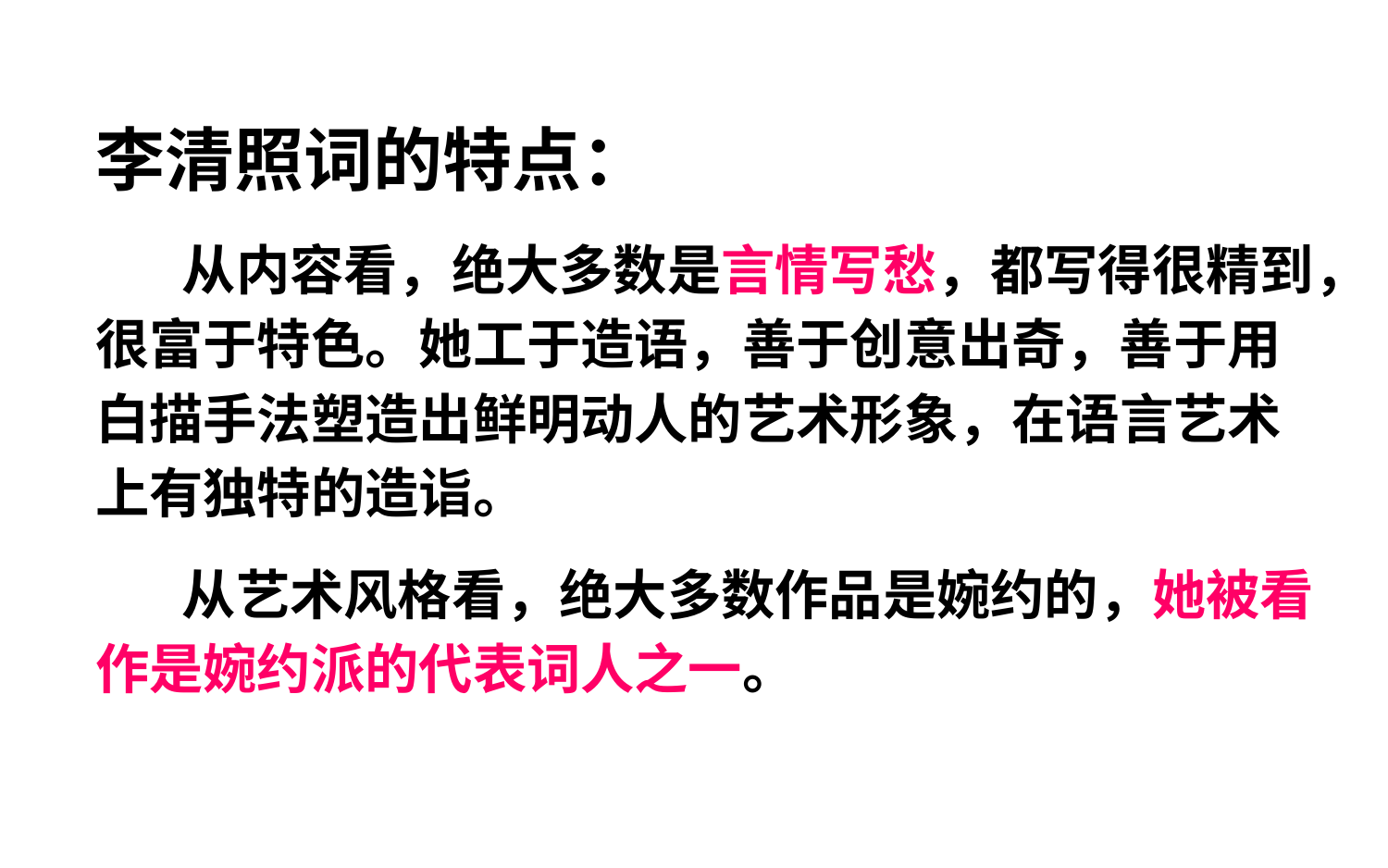

李清照词的特点：
      从内容看，绝大多数是言情写愁，都写得很精到，很富于特色。她工于造语，善于创意出奇，善于用白描手法塑造出鲜明动人的艺术形象，在语言艺术上有独特的造诣。
      从艺术风格看，绝大多数作品是婉约的，她被看作是婉约派的代表词人之一。